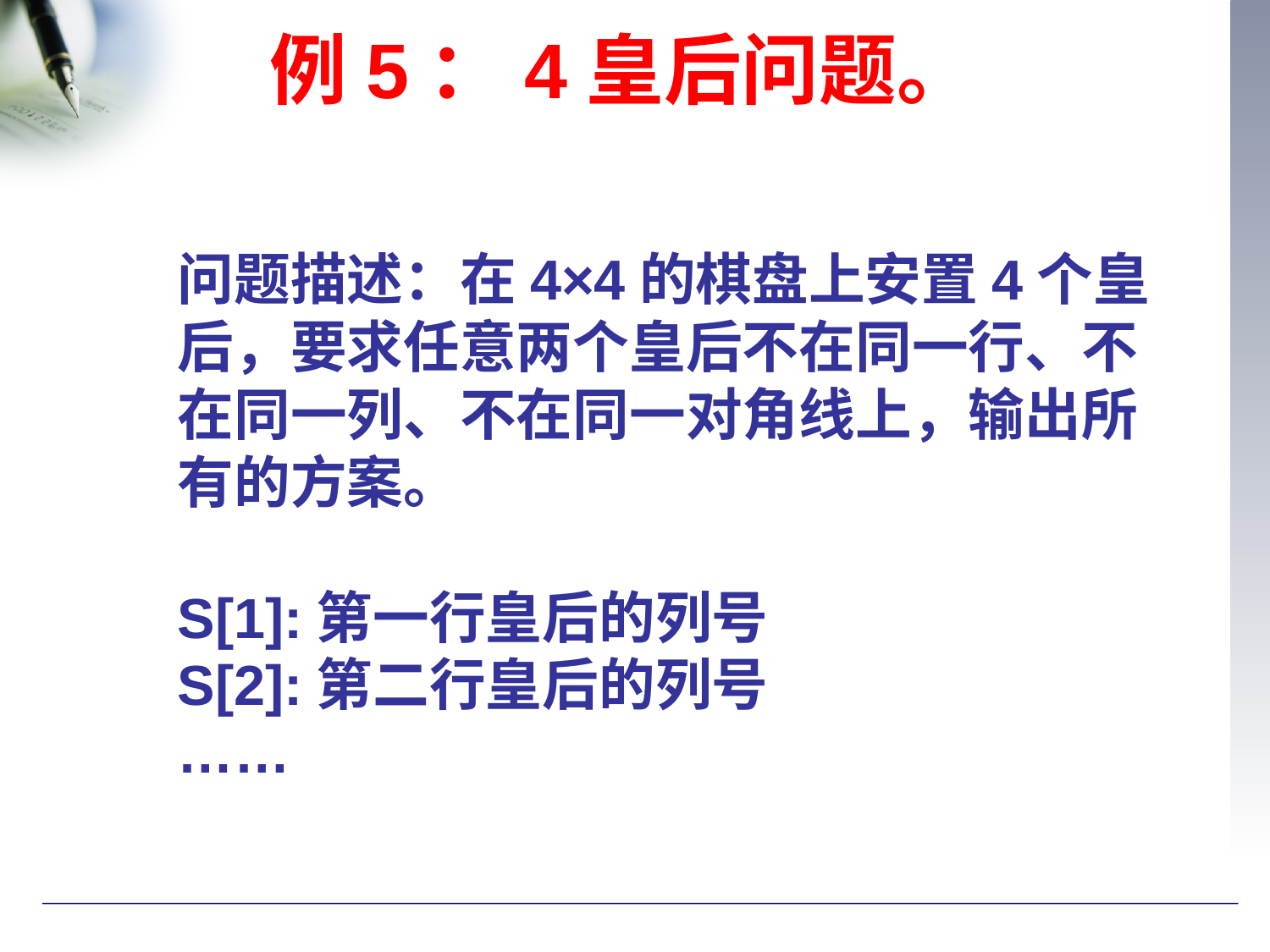

# 例5：4皇后问题。

问题描述：在4×4的棋盘上安置4个皇后，要求任意两个皇后不在同一行、不在同一列、不在同一对角线上，输出所有的方案。

S[1]:第一行皇后的列号
S[2]:第二行皇后的列号
……